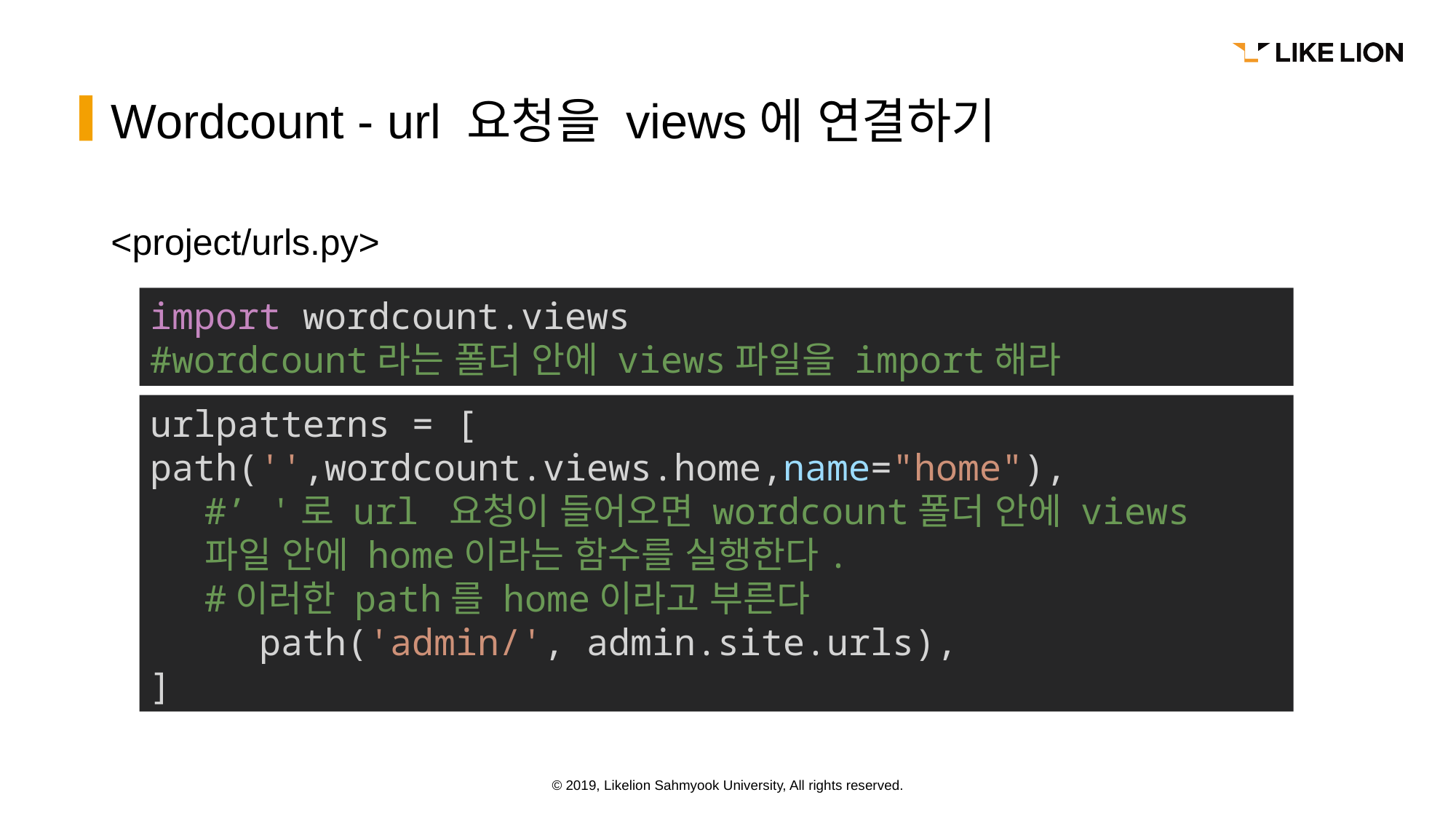

# Wordcount - url 요청을 views에 연결하기
<project/urls.py>

import wordcount.views
#wordcount라는 폴더 안에 views파일을 import해라
urlpatterns = [	path('',wordcount.views.home,name="home"),
#’ '로 url 요청이 들어오면 wordcount폴더 안에 views 파일 안에 home이라는 함수를 실행한다.
#이러한 path를 home이라고 부른다
	path('admin/', admin.site.urls),
]